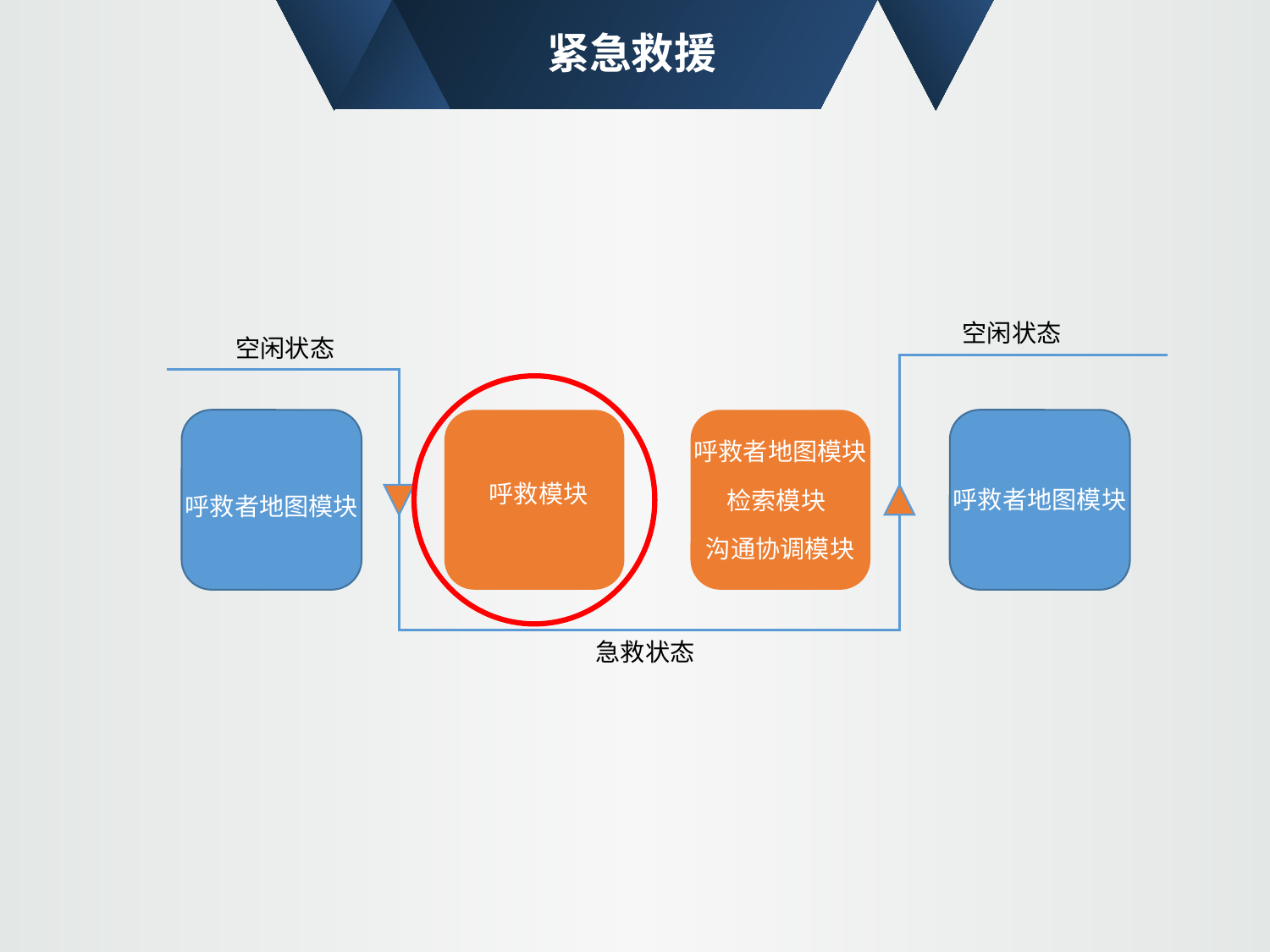

# 紧急救援
空闲状态
空闲状态

呼救者地图模块
呼救模块
呼救者地图模块
检索模块
呼救者地图模块

急救状态
沟通协调模块